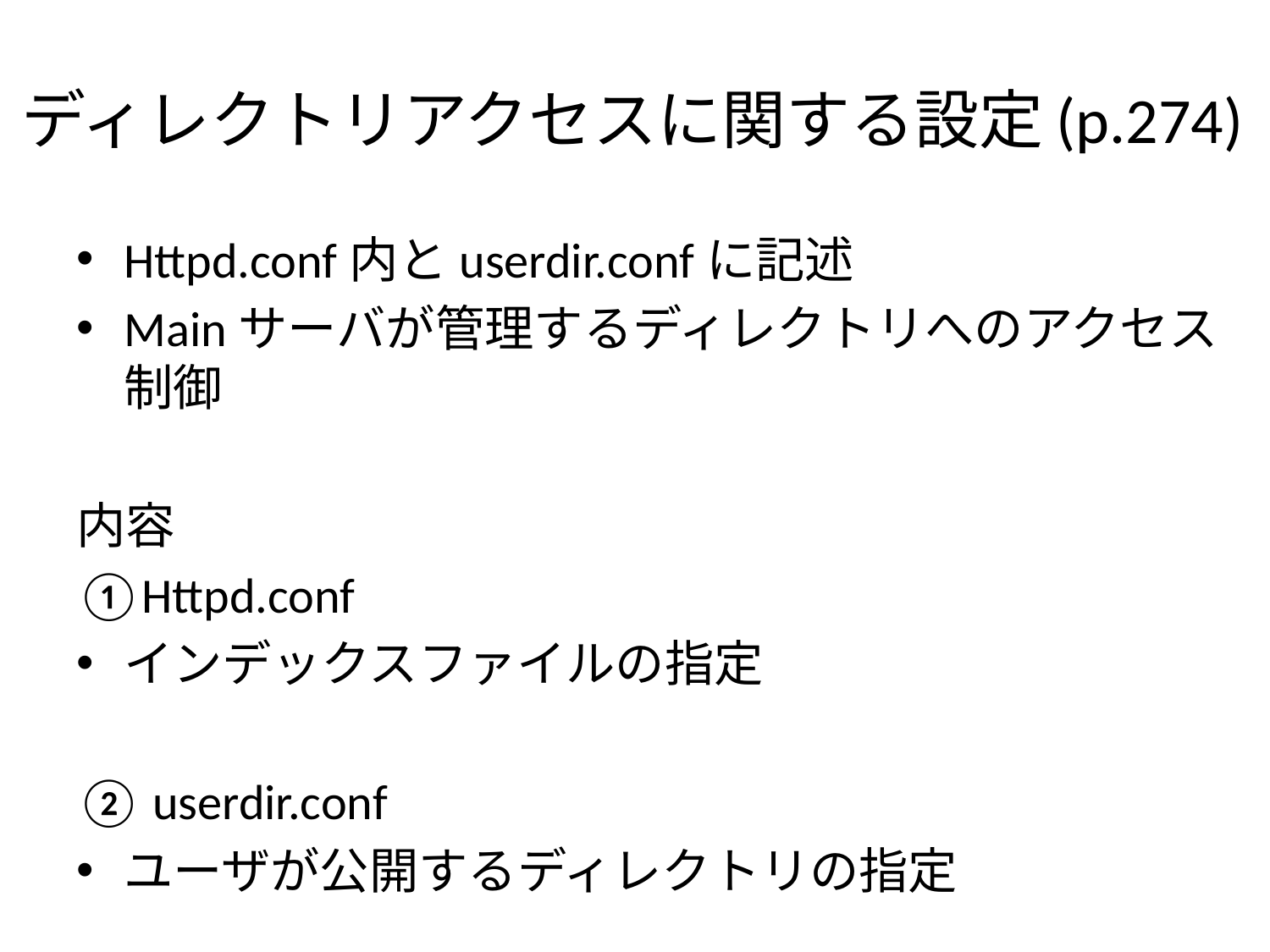

# ディレクトリアクセスに関する設定(p.274)
Httpd.conf内とuserdir.confに記述
Mainサーバが管理するディレクトリへのアクセス制御

内容
①Httpd.conf
インデックスファイルの指定

② userdir.conf
ユーザが公開するディレクトリの指定